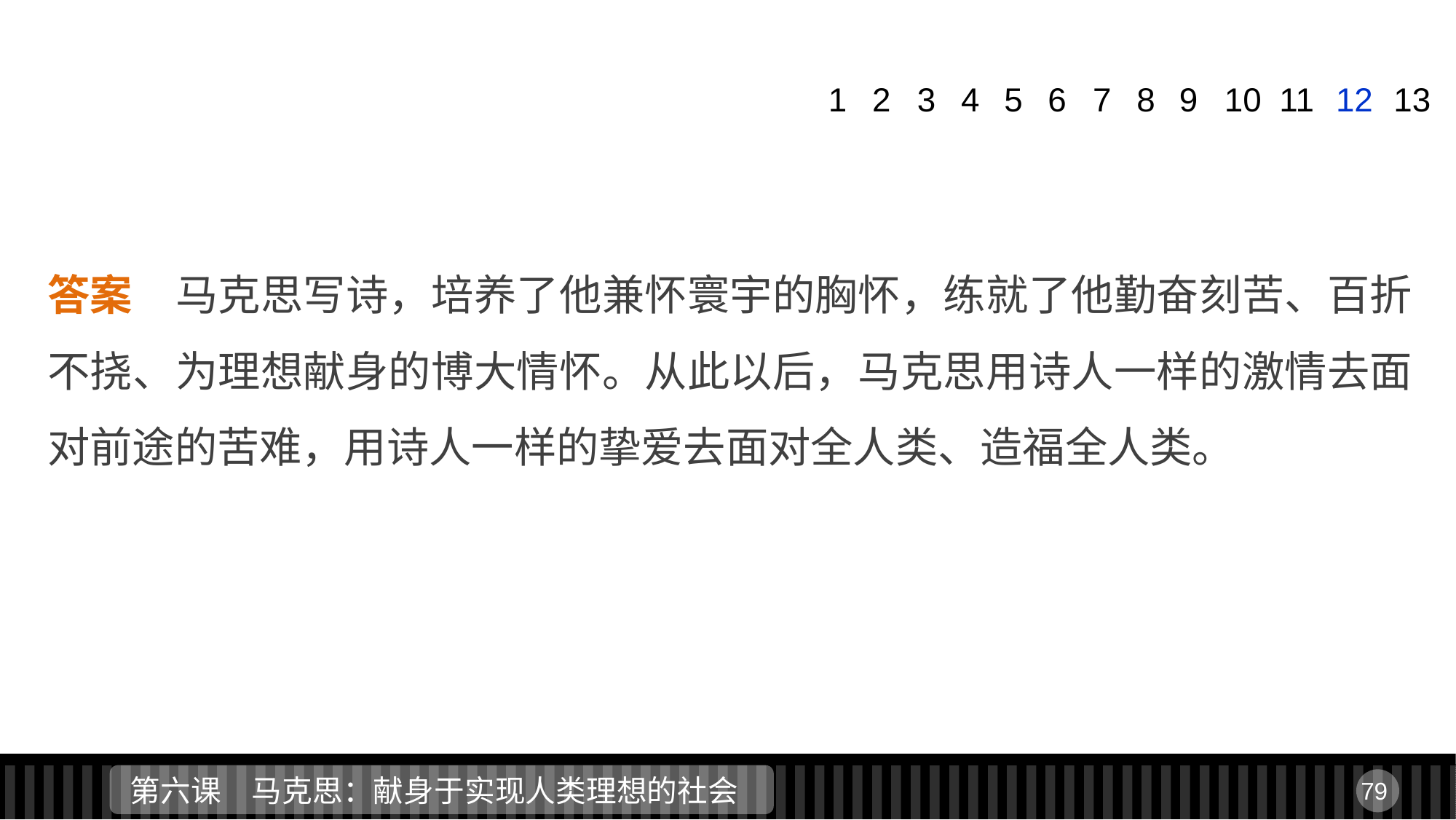

1
2
3
4
5
6
7
8
9
11
12
13
10
答案　马克思写诗，培养了他兼怀寰宇的胸怀，练就了他勤奋刻苦、百折不挠、为理想献身的博大情怀。从此以后，马克思用诗人一样的激情去面对前途的苦难，用诗人一样的挚爱去面对全人类、造福全人类。